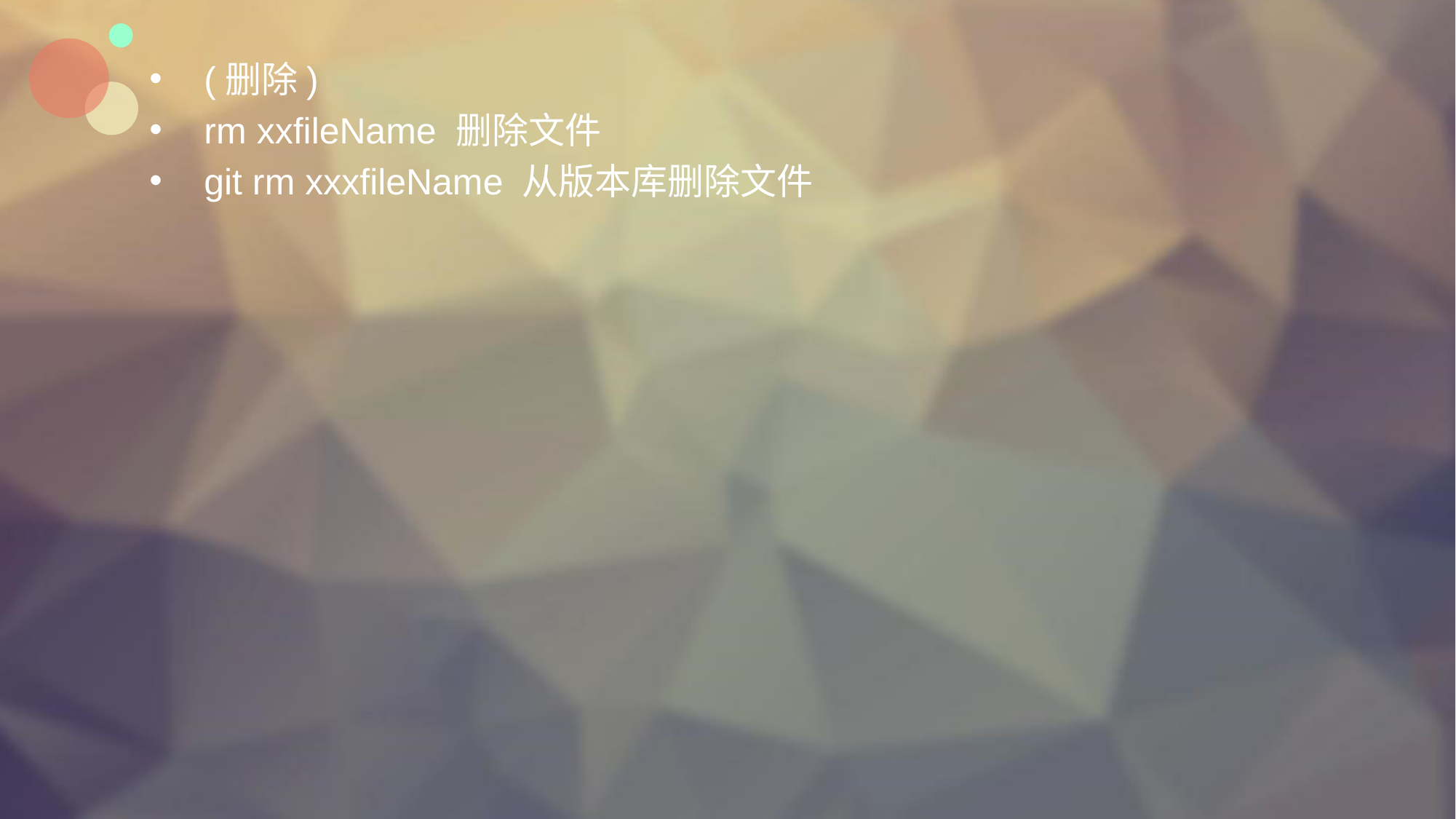

(删除)
rm xxfileName 删除文件
git rm xxxfileName 从版本库删除文件